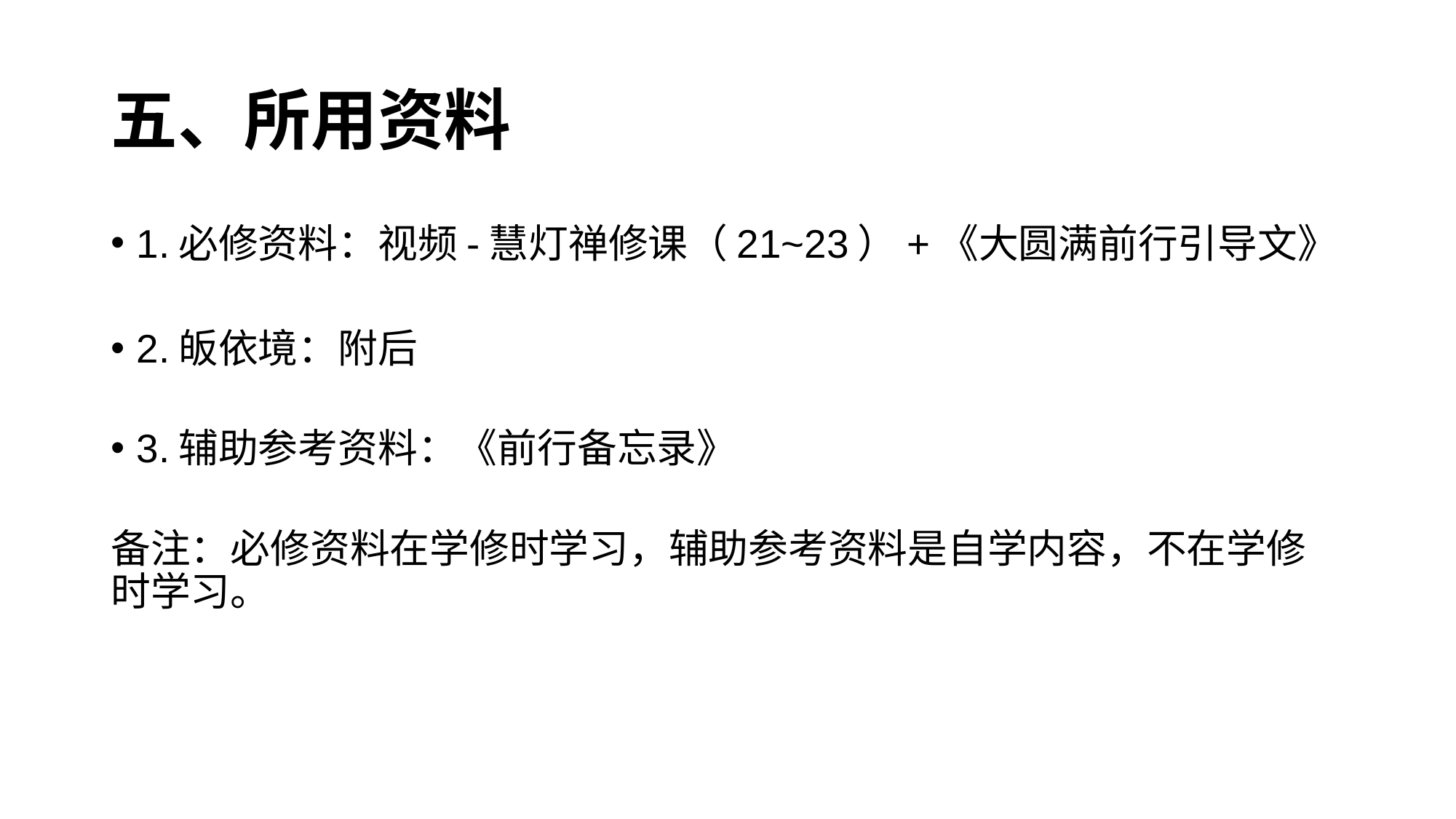

# 五、所用资料
1.必修资料：视频-慧灯禅修课（21~23）+《大圆满前行引导文》
2.皈依境：附后
3.辅助参考资料：《前行备忘录》
备注：必修资料在学修时学习，辅助参考资料是自学内容，不在学修时学习。